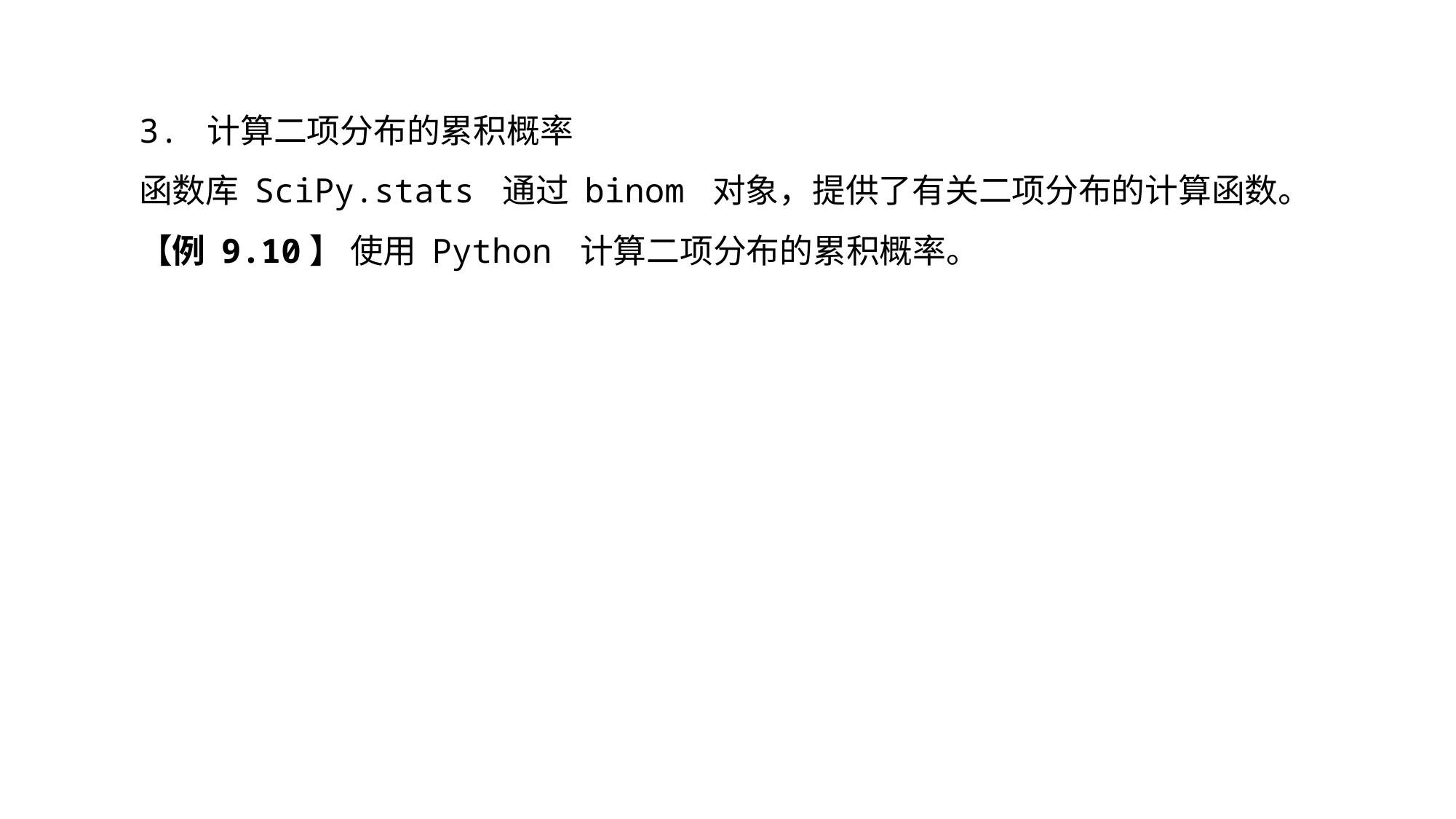

3. 计算二项分布的累积概率
函数库 SciPy.stats 通过 binom 对象，提供了有关二项分布的计算函数。
【例 9.10】 使用 Python 计算二项分布的累积概率。